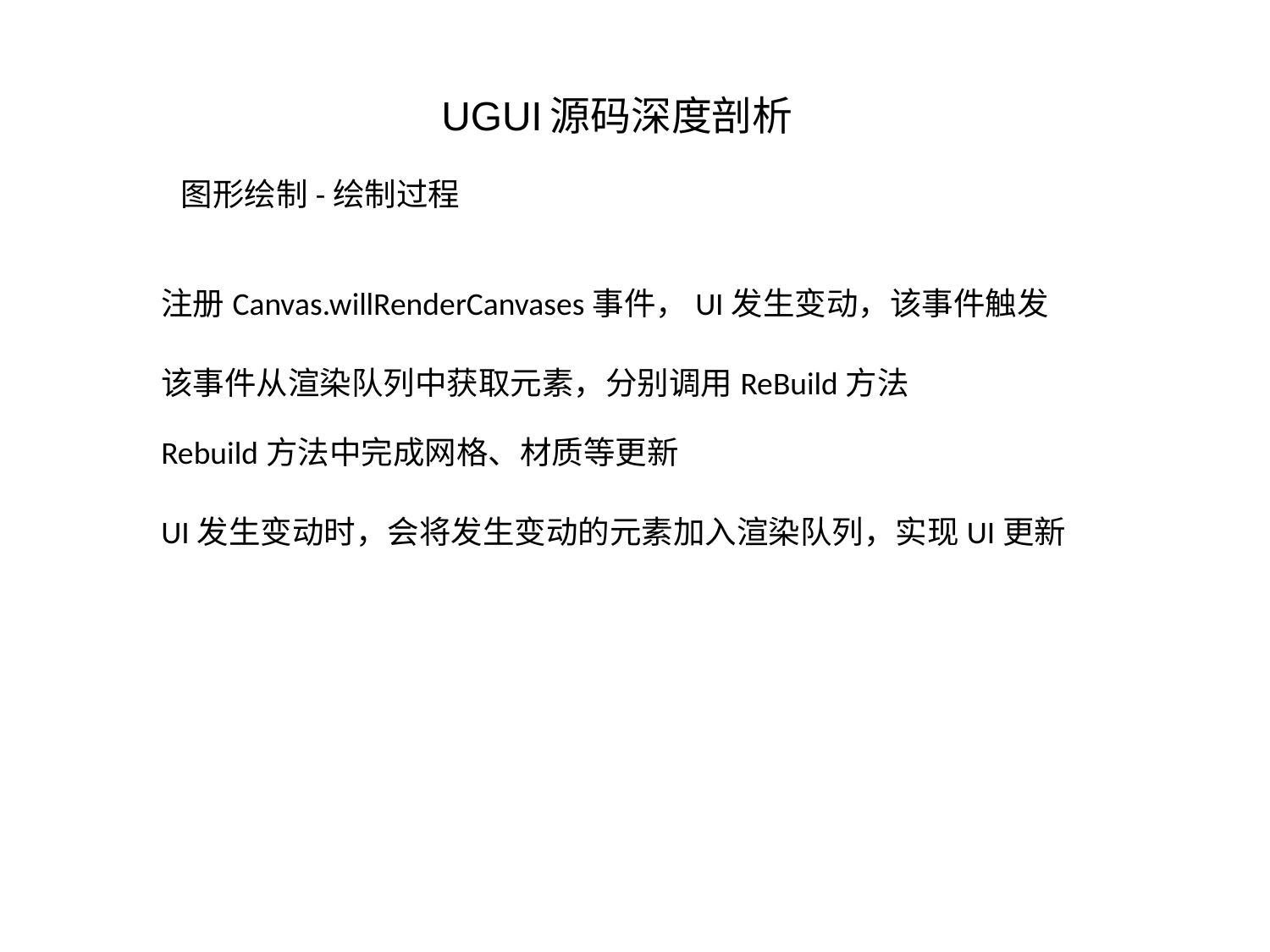

图形绘制-绘制过程
注册Canvas.willRenderCanvases事件，UI发生变动，该事件触发
该事件从渲染队列中获取元素，分别调用ReBuild方法
Rebuild方法中完成网格、材质等更新
UI发生变动时，会将发生变动的元素加入渲染队列，实现UI更新